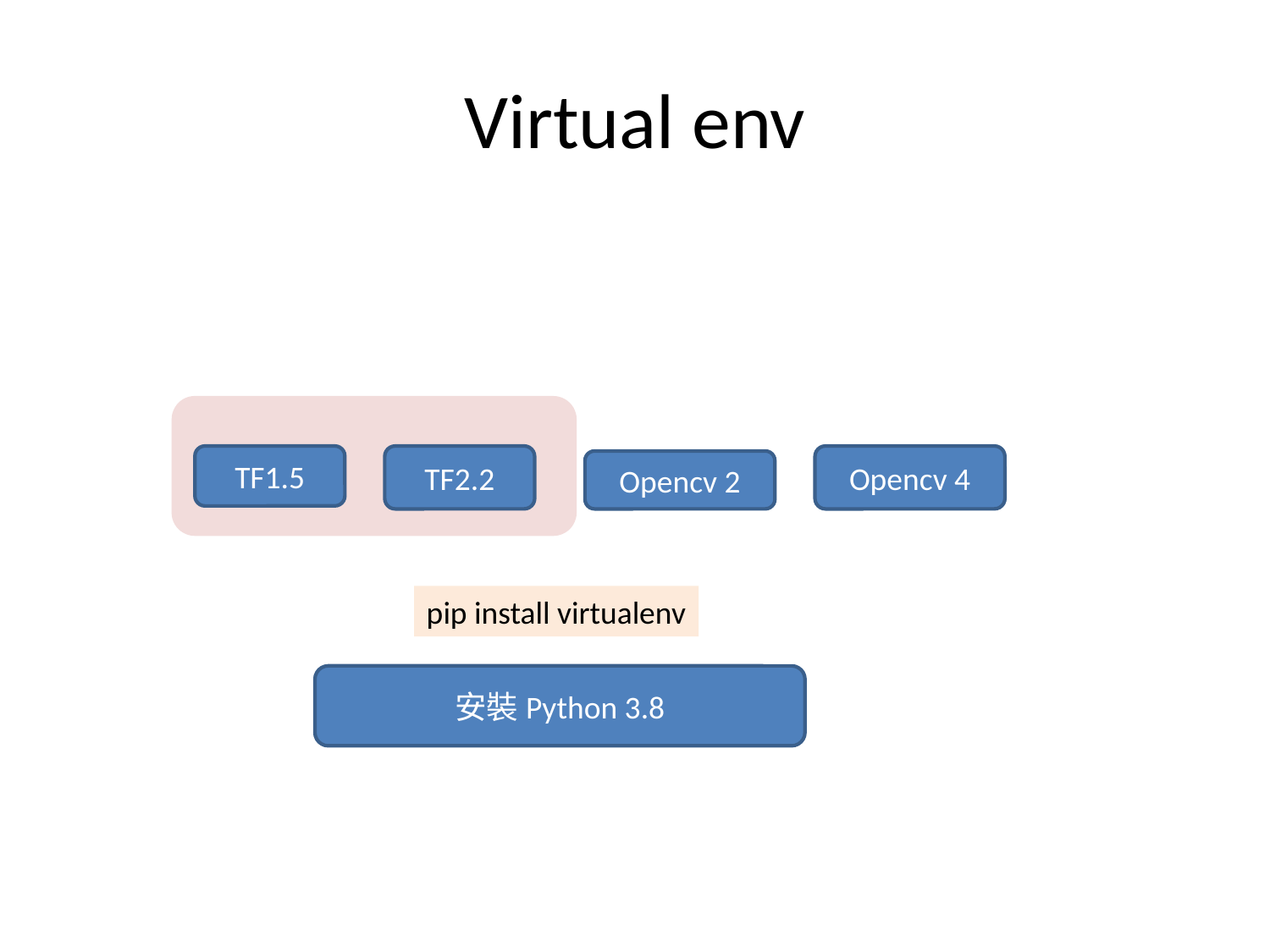

# Virtual env

TF1.5
TF2.2
Opencv 4
Opencv 2
pip install virtualenv
安裝Python 3.8